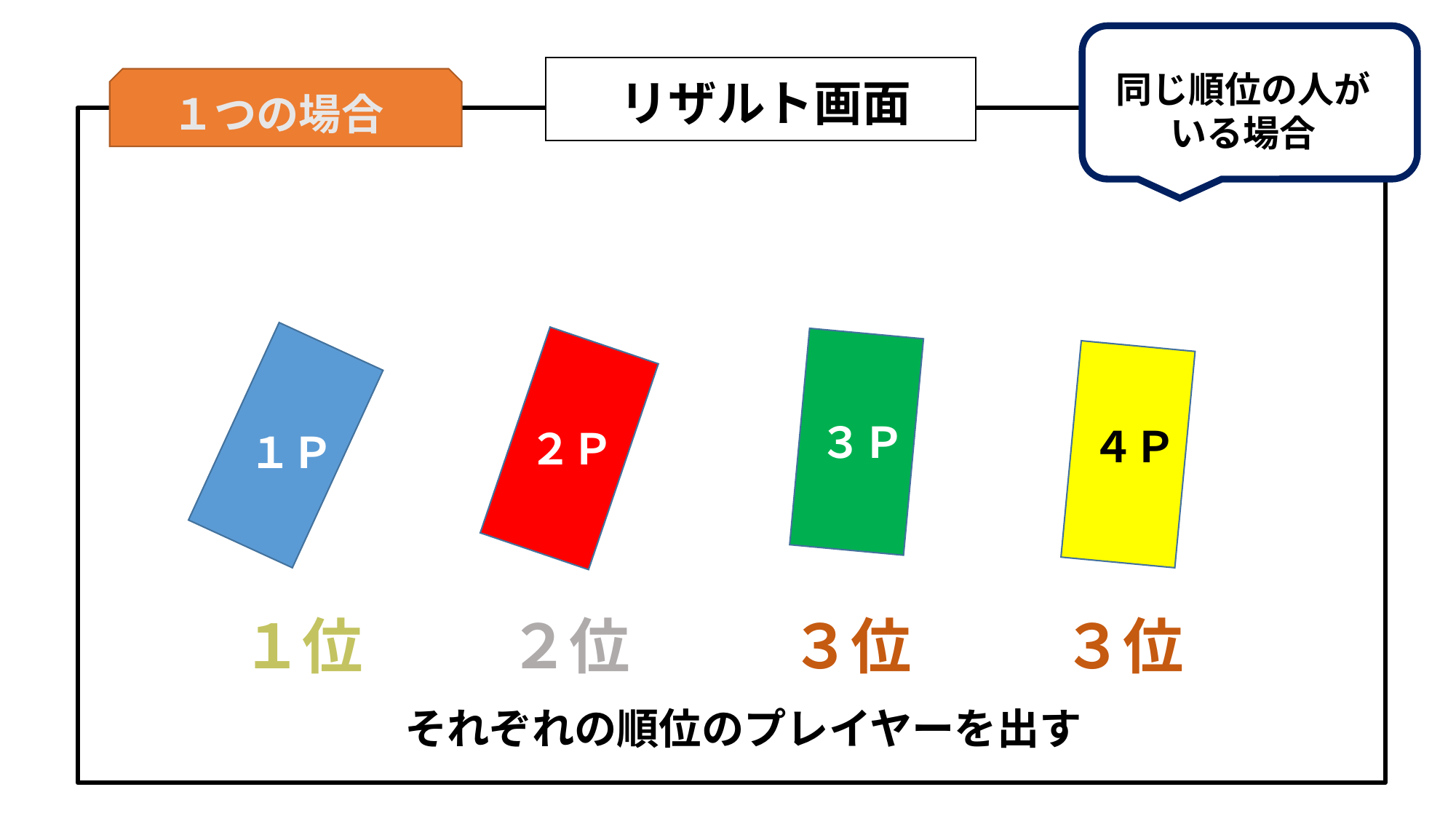

同じ順位の人がいる場合
リザルト画面

１つの場合

３Ｐ
４Ｐ
２Ｐ
１Ｐ
１位
２位
３位
３位
それぞれの順位のプレイヤーを出す